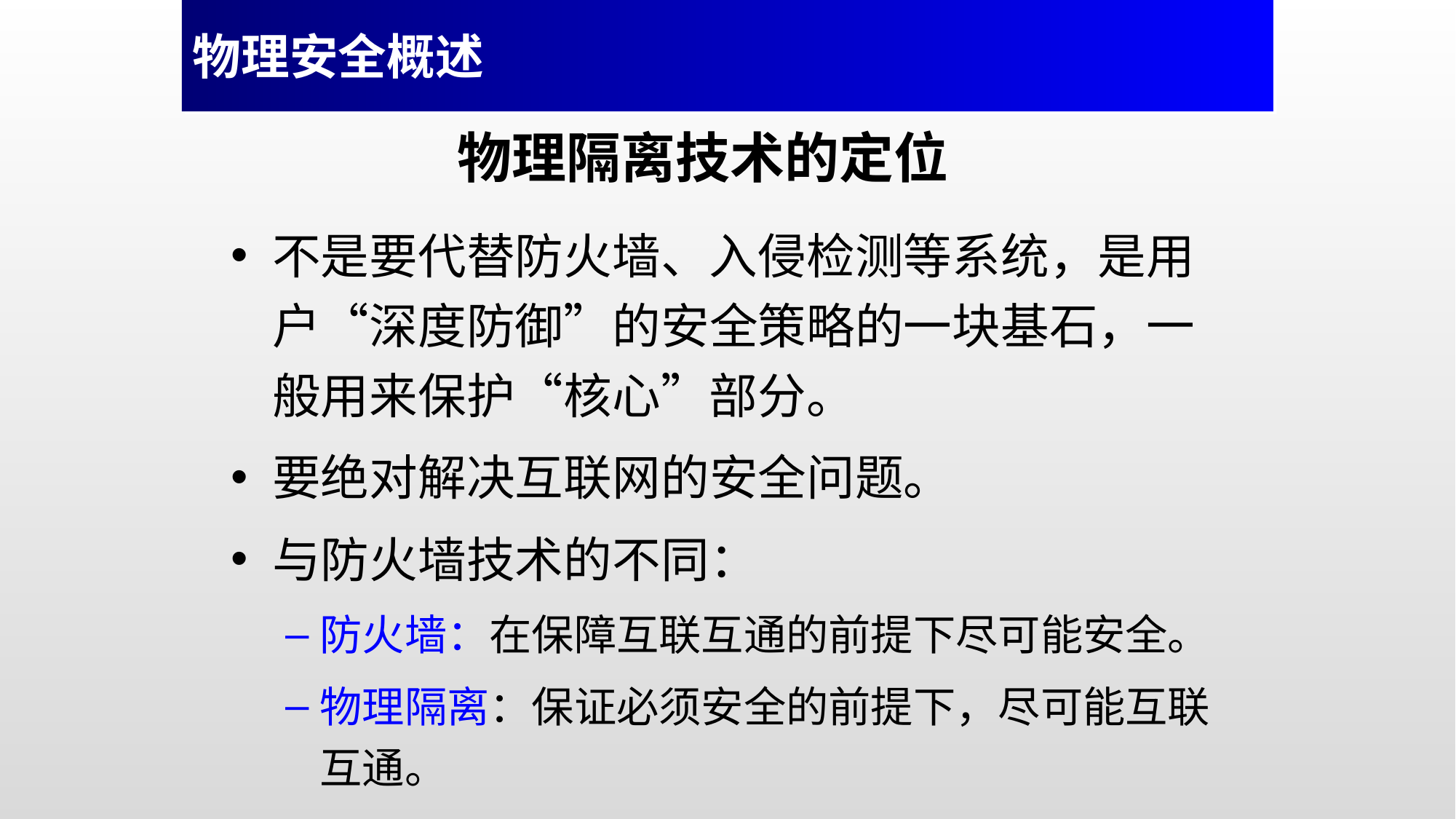

物理安全概述
物理隔离技术的定位
不是要代替防火墙、入侵检测等系统，是用户“深度防御”的安全策略的一块基石，一般用来保护“核心”部分。
要绝对解决互联网的安全问题。
与防火墙技术的不同：
防火墙：在保障互联互通的前提下尽可能安全。
物理隔离：保证必须安全的前提下，尽可能互联互通。